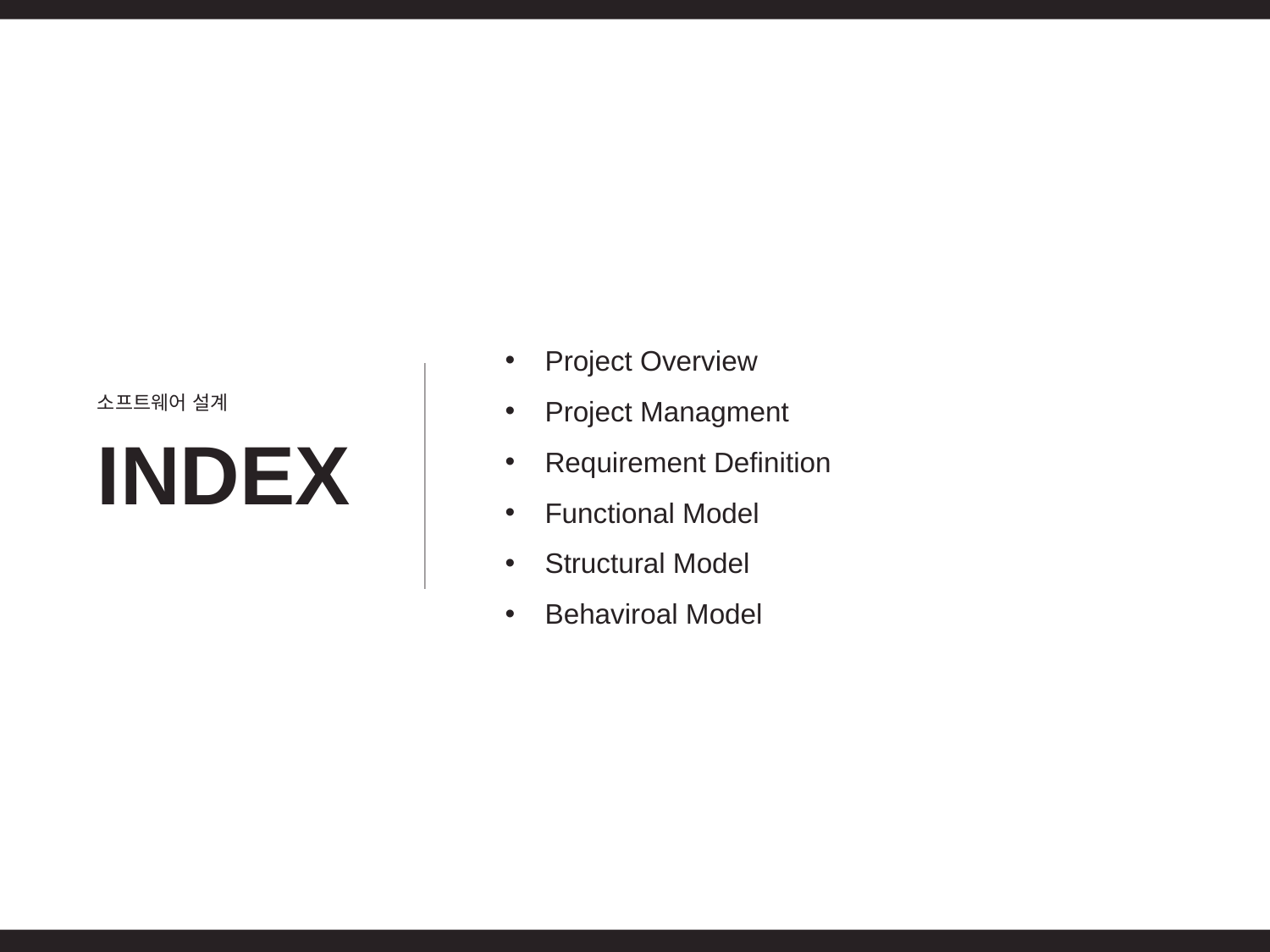

Project Overview
Project Managment
Requirement Definition
Functional Model
Structural Model
Behaviroal Model
소프트웨어 설계
INDEX